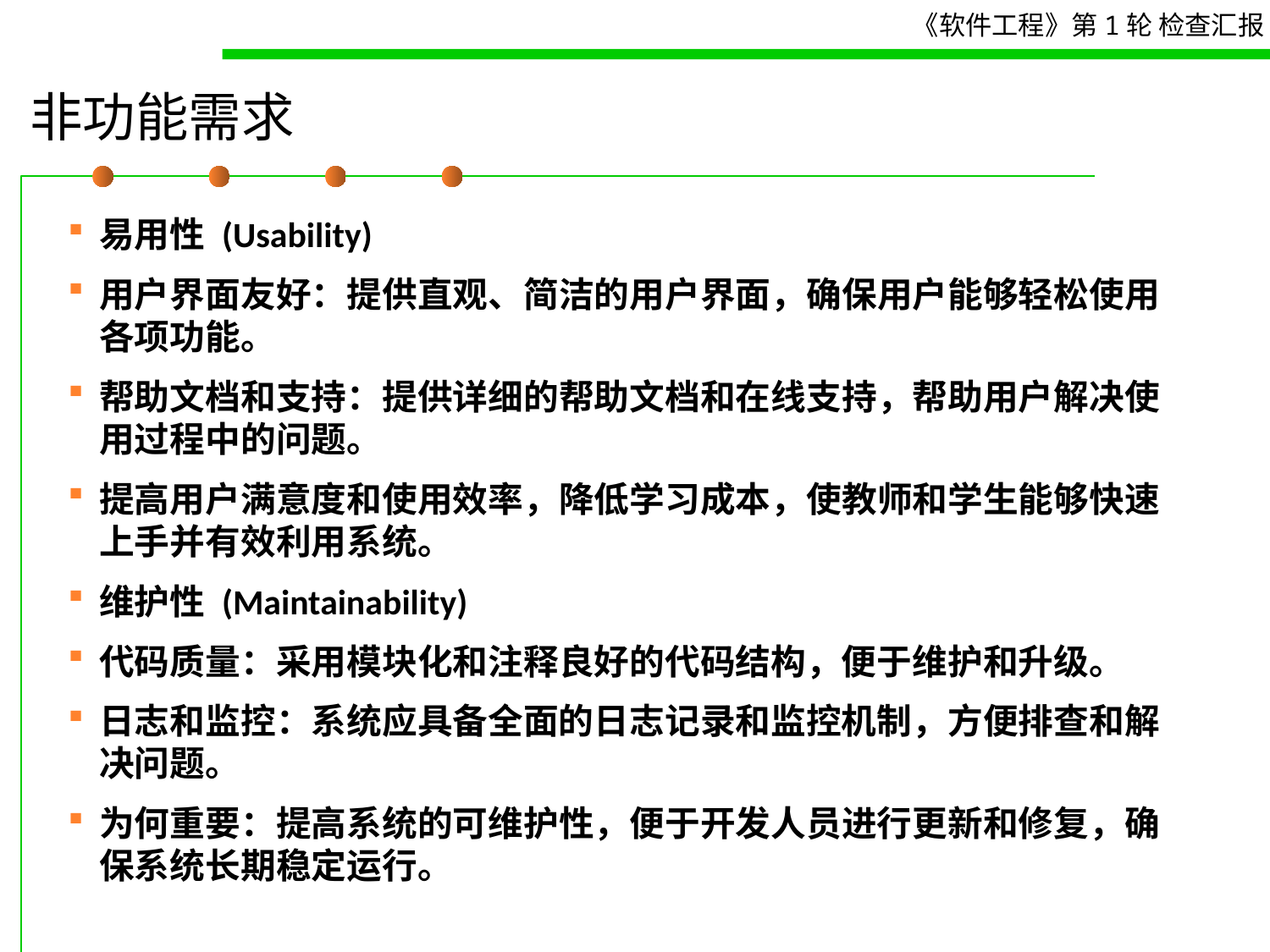

# 非功能需求
易用性 (Usability)
用户界面友好：提供直观、简洁的用户界面，确保用户能够轻松使用各项功能。
帮助文档和支持：提供详细的帮助文档和在线支持，帮助用户解决使用过程中的问题。
提高用户满意度和使用效率，降低学习成本，使教师和学生能够快速上手并有效利用系统。
维护性 (Maintainability)
代码质量：采用模块化和注释良好的代码结构，便于维护和升级。
日志和监控：系统应具备全面的日志记录和监控机制，方便排查和解决问题。
为何重要：提高系统的可维护性，便于开发人员进行更新和修复，确保系统长期稳定运行。